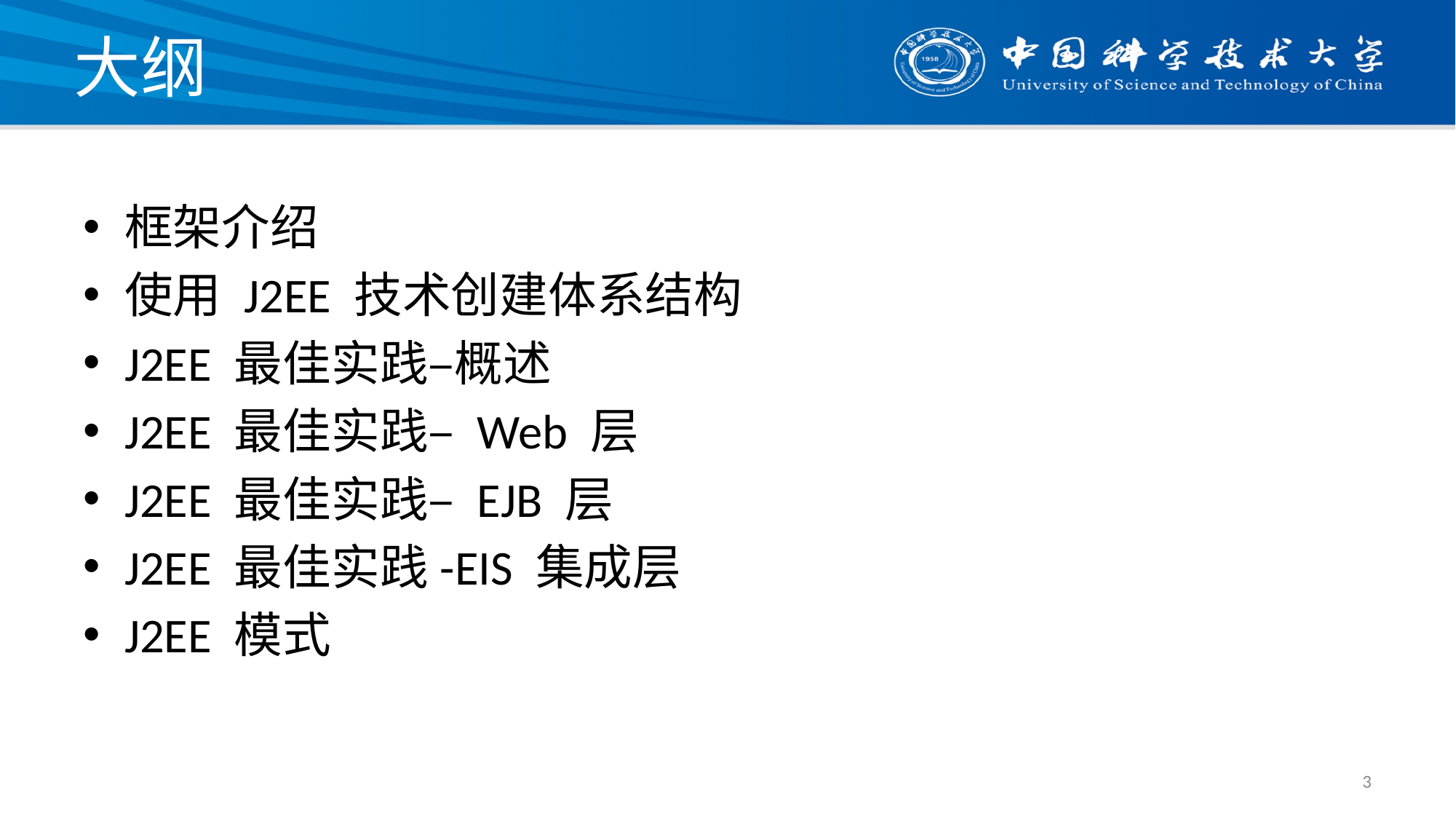

# 大纲
框架介绍
使用 J2EE 技术创建体系结构
J2EE 最佳实践–概述
J2EE 最佳实践– Web 层
J2EE 最佳实践– EJB 层
J2EE 最佳实践-EIS 集成层
J2EE 模式

3